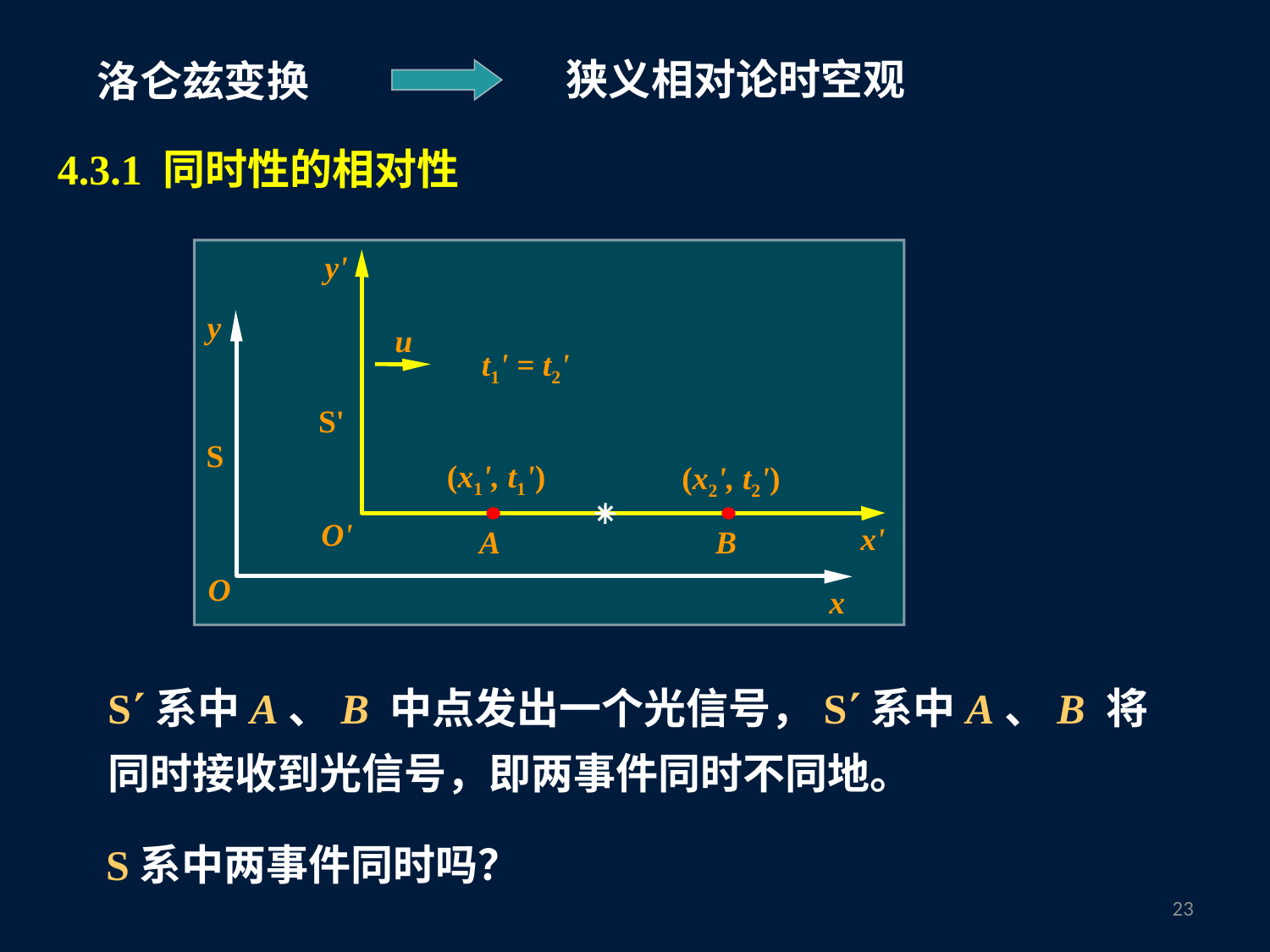

狭义相对论时空观
洛仑兹变换

4.3.1 同时性的相对性

y'

u
t1' = t2'

S'
(x1', t1')
(x2', t2')

O'
x'
A                           B
y

S
O

x

S′系中A、B 中点发出一个光信号，S′系中A、B 将同时接收到光信号，即两事件同时不同地。
S系中两事件同时吗？
23